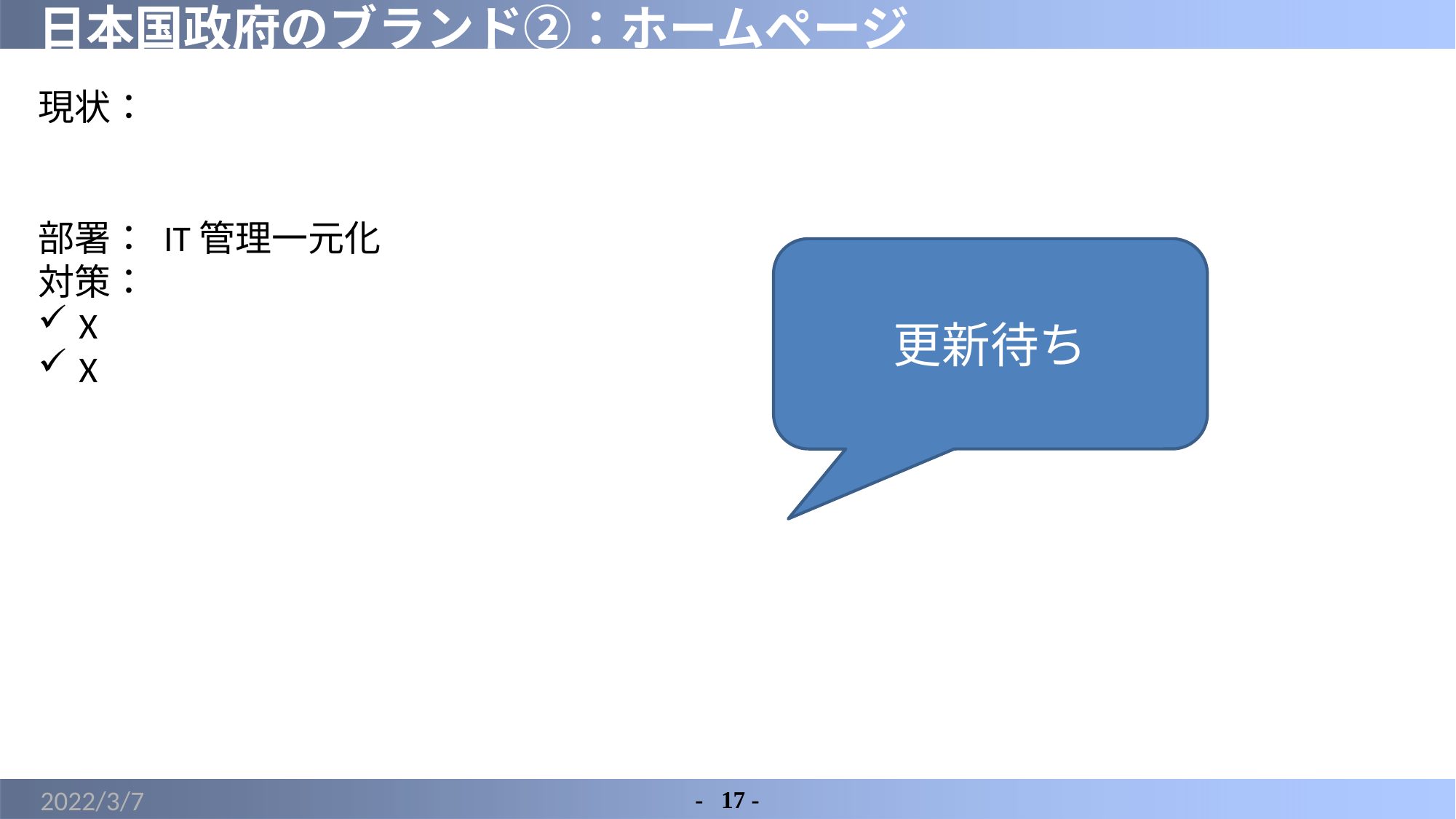

# 日本国政府のブランド②：ホームページ
現状：

部署： IT管理一元化
対策：
X
X
更新待ち
2022/3/7
-	17 -